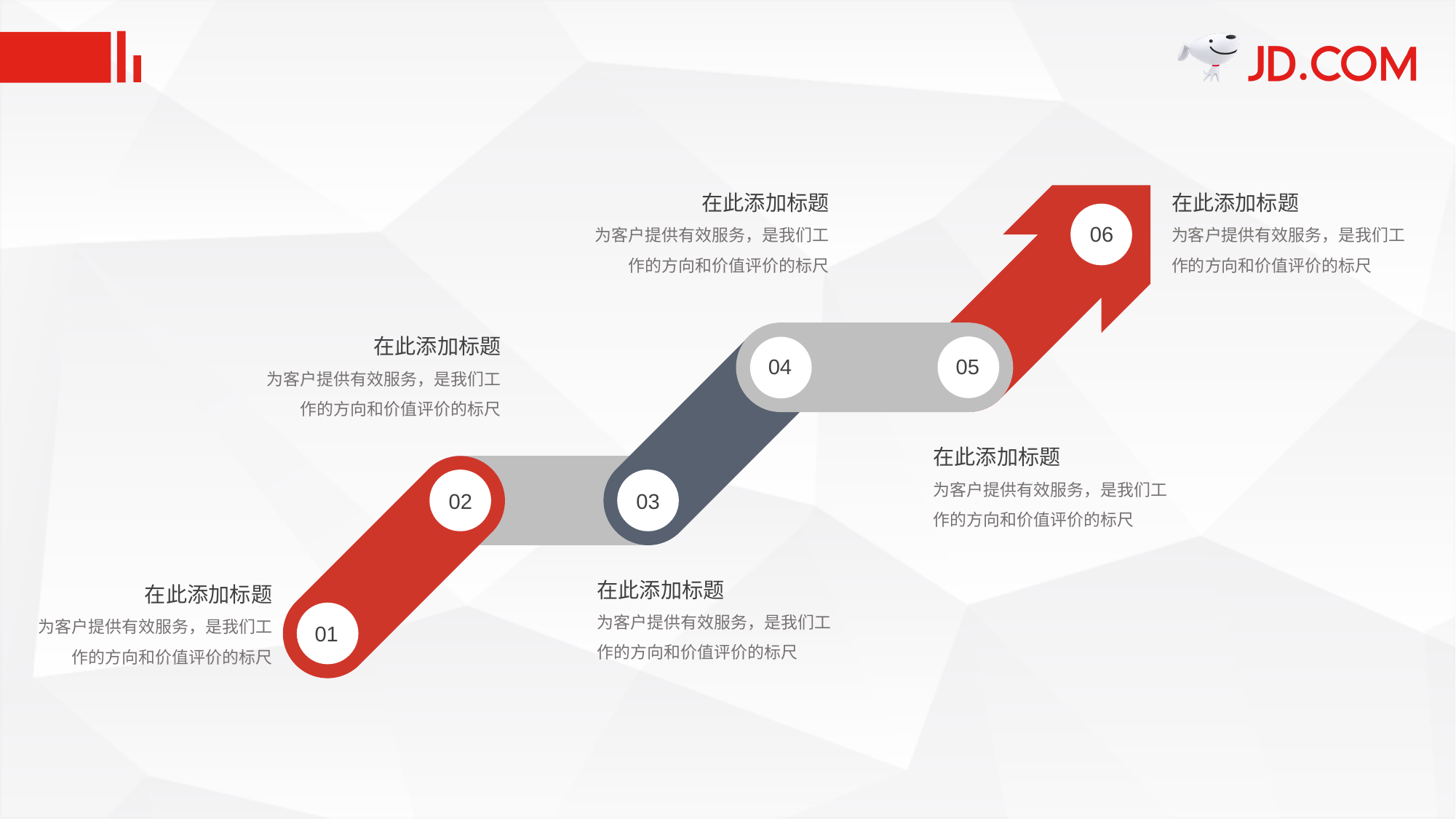

#
在此添加标题
为客户提供有效服务，是我们工作的方向和价值评价的标尺
在此添加标题
为客户提供有效服务，是我们工作的方向和价值评价的标尺

06

在此添加标题
为客户提供有效服务，是我们工作的方向和价值评价的标尺

05

04

在此添加标题
为客户提供有效服务，是我们工作的方向和价值评价的标尺

02

03

在此添加标题
为客户提供有效服务，是我们工作的方向和价值评价的标尺
在此添加标题
为客户提供有效服务，是我们工作的方向和价值评价的标尺

01